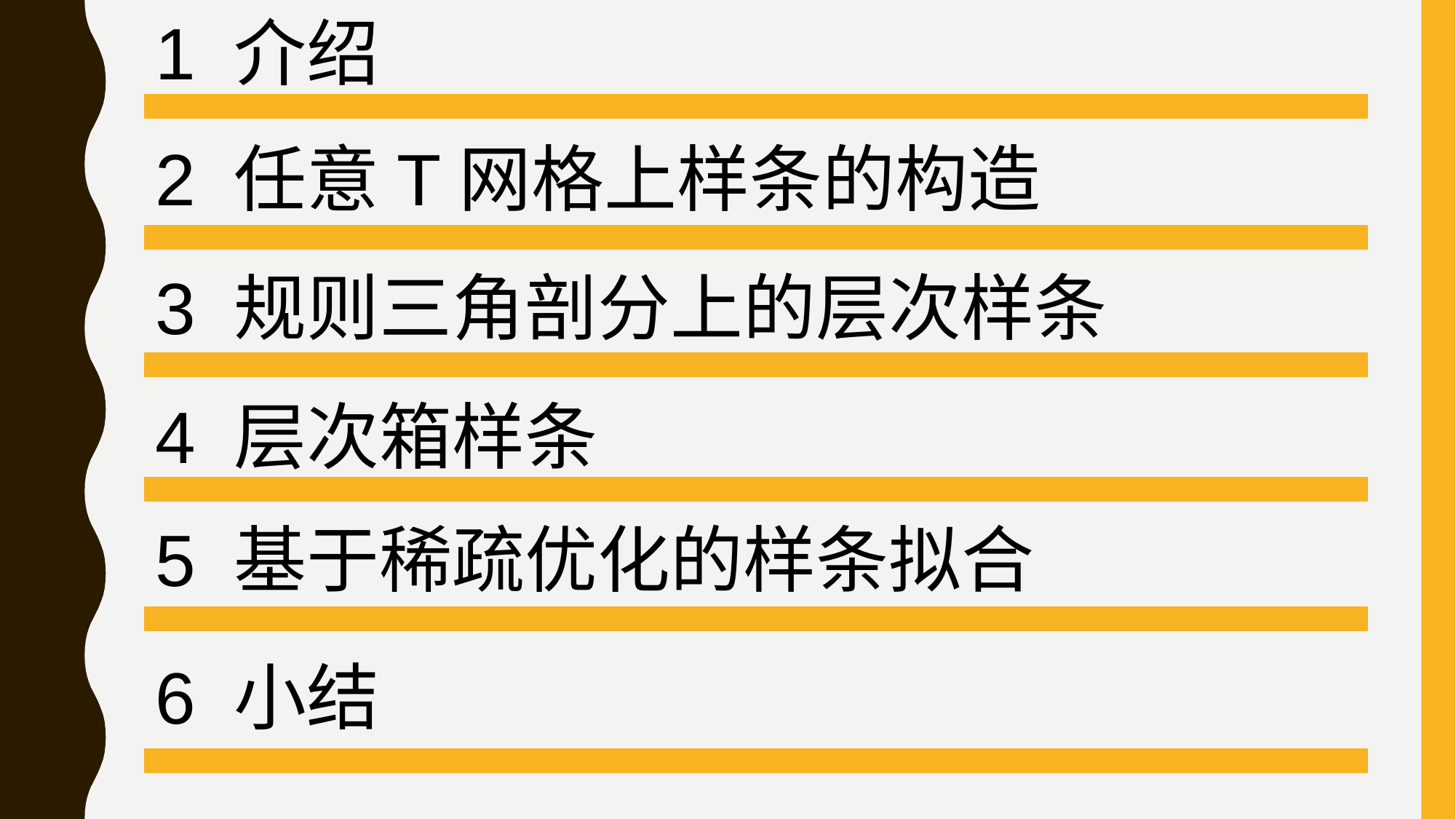

1 介绍

2 任意T网格上样条的构造

3 规则三角剖分上的层次样条

4 层次箱样条

5 基于稀疏优化的样条拟合

6 小结